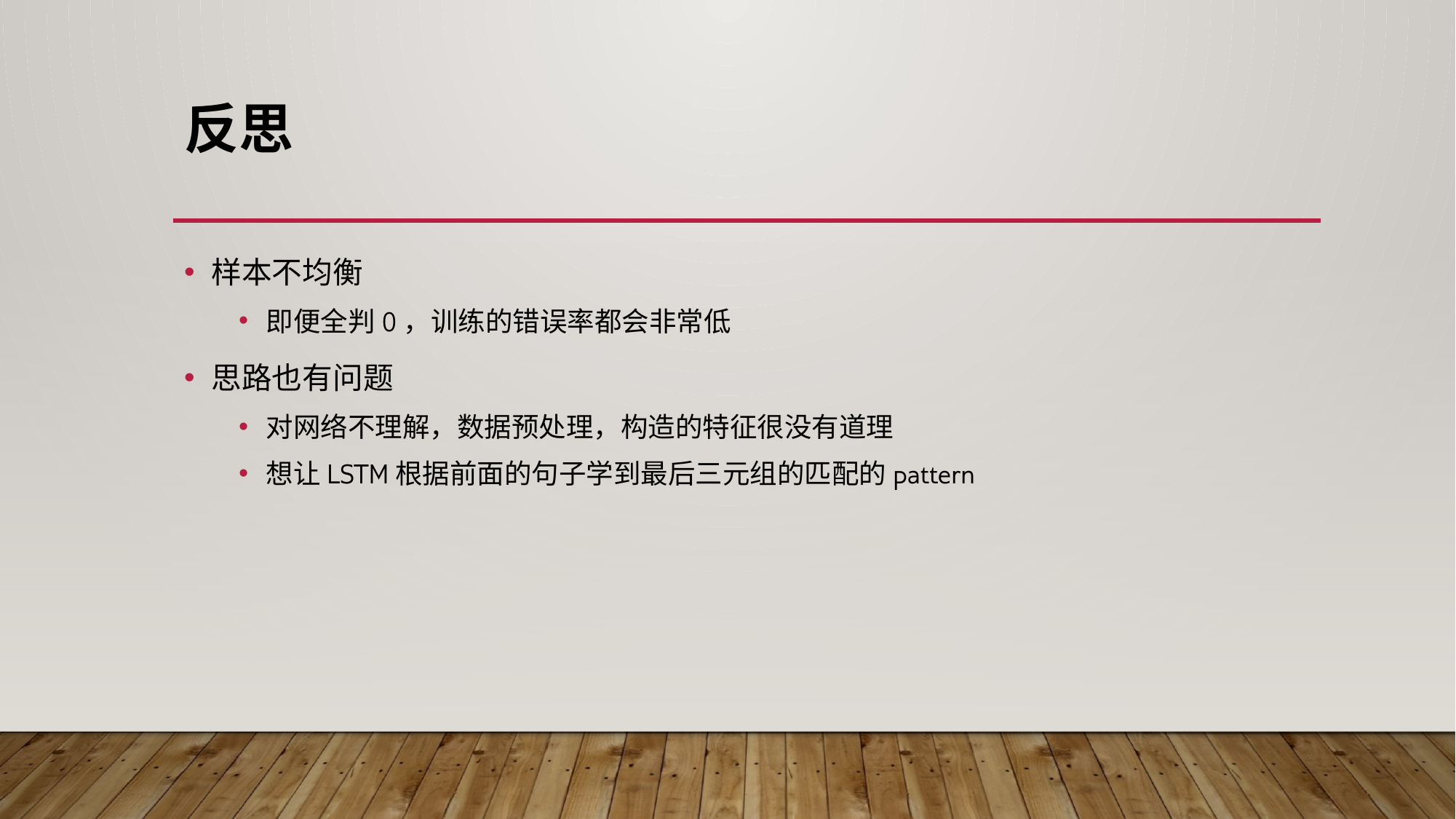

# 反思
样本不均衡
即便全判0，训练的错误率都会非常低
思路也有问题
对网络不理解，数据预处理，构造的特征很没有道理
想让LSTM根据前面的句子学到最后三元组的匹配的pattern